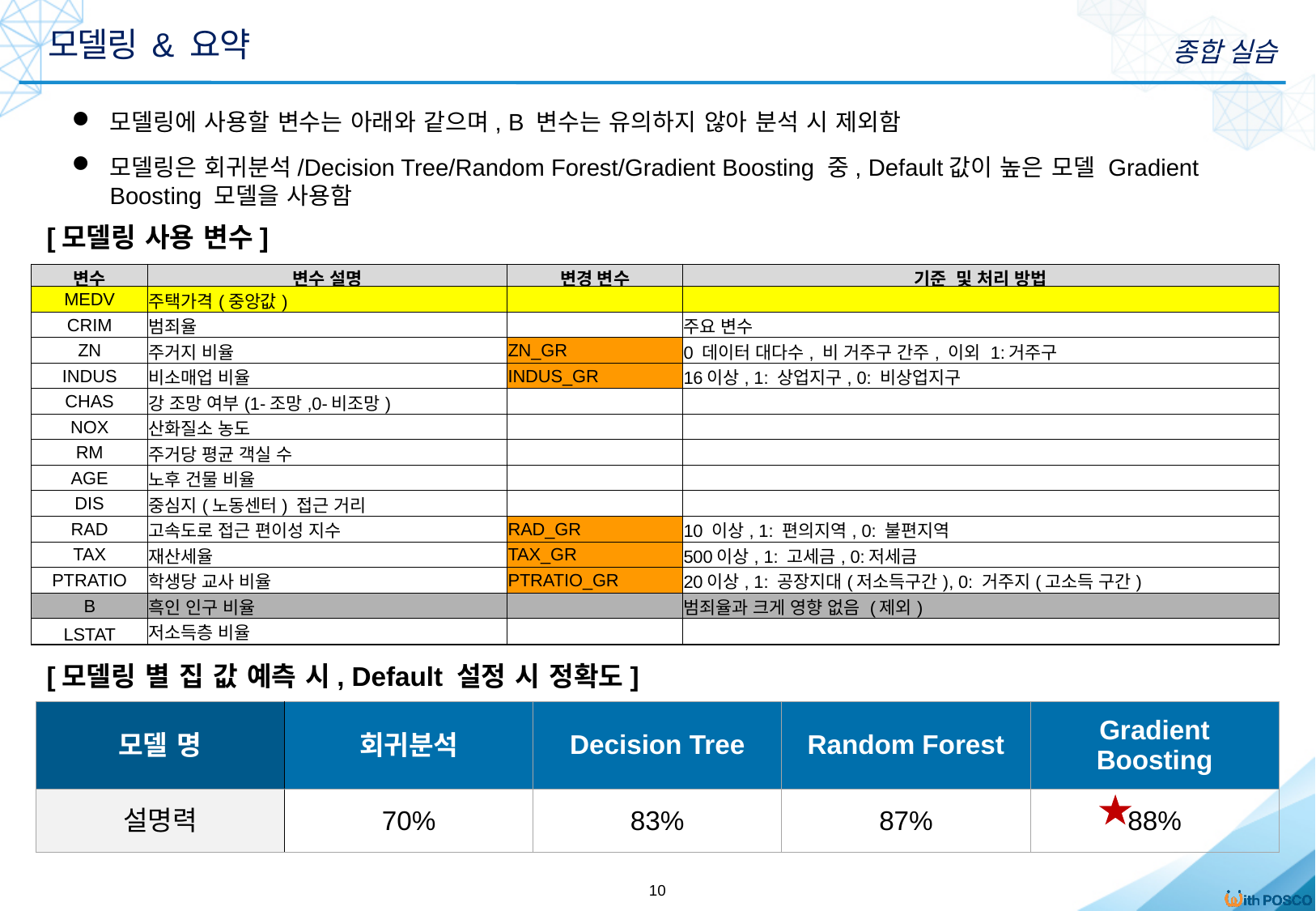

모델링 & 요약
종합 실습
모델링에 사용할 변수는 아래와 같으며, B 변수는 유의하지 않아 분석 시 제외함
모델링은 회귀분석/Decision Tree/Random Forest/Gradient Boosting 중, Default값이 높은 모델 Gradient Boosting 모델을 사용함
[모델링 사용 변수]
| 변수 | 변수 설명 | 변경 변수 | 기준 및 처리 방법 |
| --- | --- | --- | --- |
| MEDV | 주택가격(중앙값) |  |  |
| CRIM | 범죄율 |  | 주요 변수 |
| ZN | 주거지 비율 | ZN\_GR | 0 데이터 대다수, 비 거주구 간주, 이외 1:거주구 |
| INDUS | 비소매업 비율 | INDUS\_GR | 16이상, 1: 상업지구, 0: 비상업지구 |
| CHAS | 강 조망 여부(1-조망,0-비조망) |  |  |
| NOX | 산화질소 농도 |  |  |
| RM | 주거당 평균 객실 수 |  |  |
| AGE | 노후 건물 비율 |  |  |
| DIS | 중심지(노동센터) 접근 거리 |  |  |
| RAD | 고속도로 접근 편이성 지수 | RAD\_GR | 10 이상, 1: 편의지역, 0: 불편지역 |
| TAX | 재산세율 | TAX\_GR | 500이상, 1: 고세금, 0:저세금 |
| PTRATIO | 학생당 교사 비율 | PTRATIO\_GR | 20이상, 1: 공장지대(저소득구간), 0: 거주지(고소득 구간) |
| B | 흑인 인구 비율 |  | 범죄율과 크게 영향 없음 (제외) |
| LSTAT | 저소득층 비율 |  |  |
[모델링 별 집 값 예측 시, Default 설정 시 정확도]
| 모델 명 | 회귀분석 | Decision Tree | Random Forest | Gradient Boosting |
| --- | --- | --- | --- | --- |
| 설명력 | 70% | 83% | 87% | 88% |